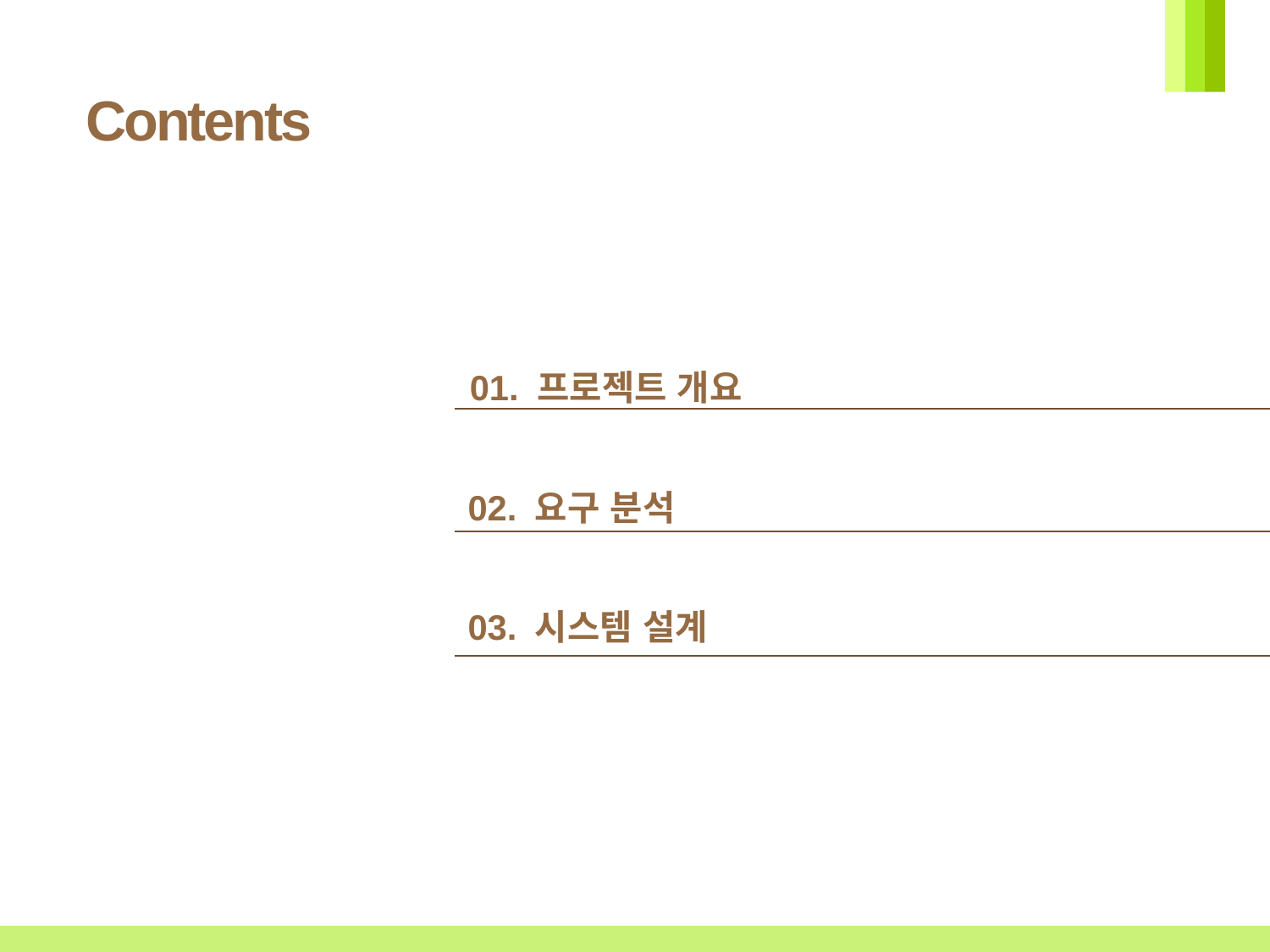

01. 프로젝트 개요
02. 요구 분석
03. 시스템 설계